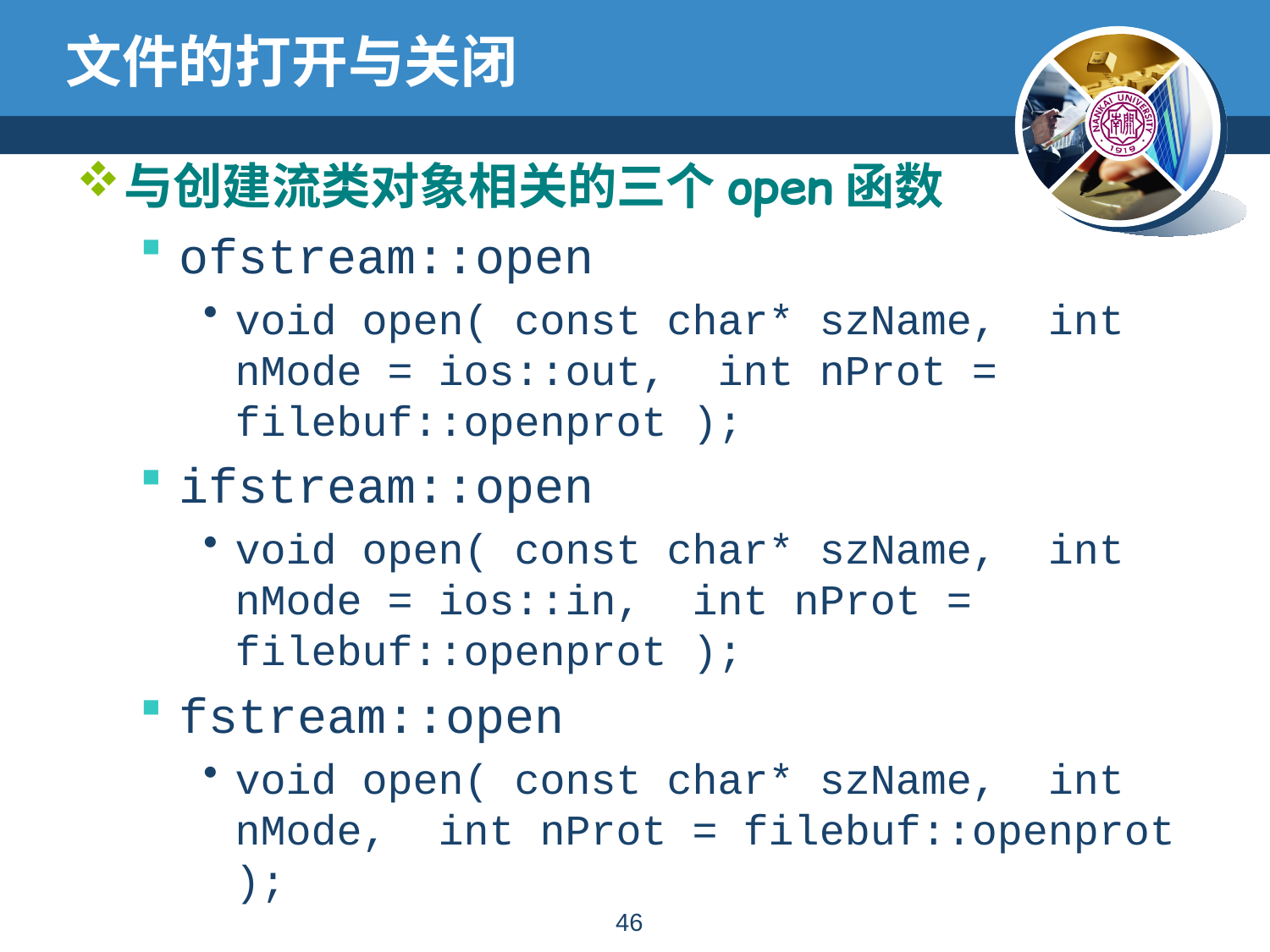

# 文件的打开与关闭
与创建流类对象相关的三个open函数
ofstream::open
void open( const char* szName,  int nMode = ios::out,  int nProt = filebuf::openprot );
ifstream::open
void open( const char* szName,  int nMode = ios::in,  int nProt = filebuf::openprot );
fstream::open
void open( const char* szName,  int nMode,  int nProt = filebuf::openprot );
46